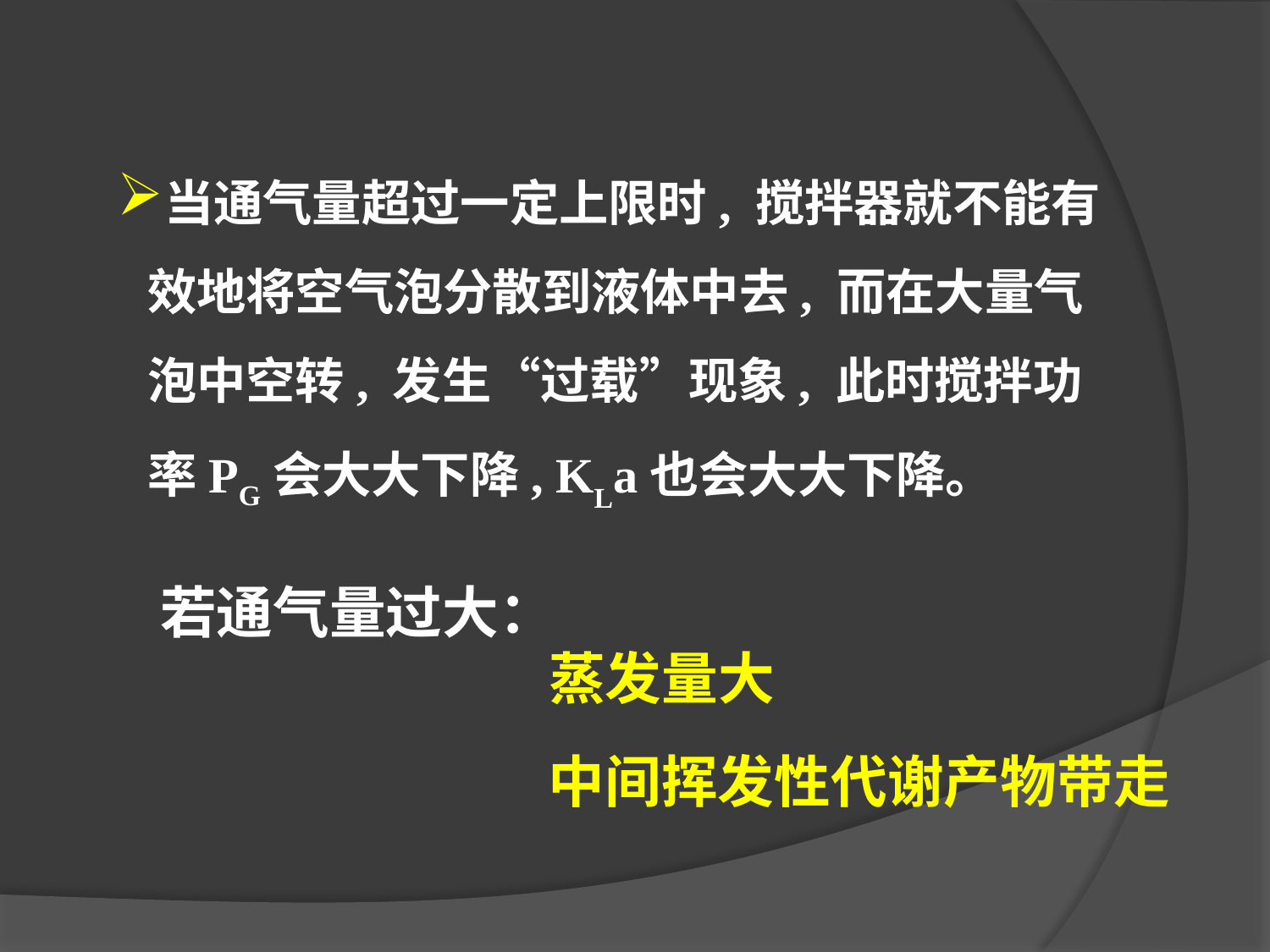

当通气量超过一定上限时, 搅拌器就不能有效地将空气泡分散到液体中去, 而在大量气泡中空转, 发生“过载”现象, 此时搅拌功率PG会大大下降, KLa也会大大下降。
若通气量过大：
蒸发量大
中间挥发性代谢产物带走